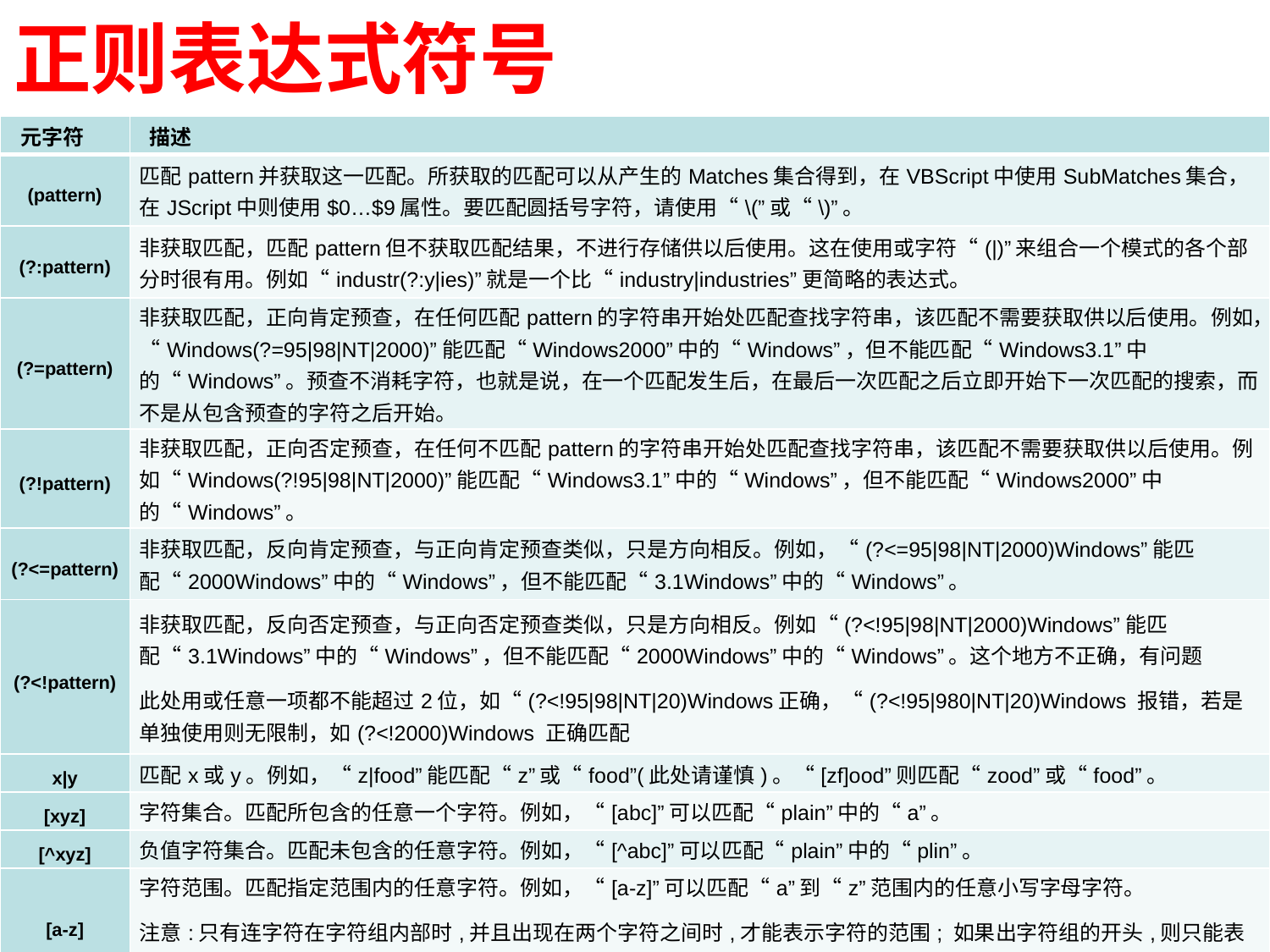

正则表达式符号
| 元字符 | 描述 |
| --- | --- |
| (pattern) | 匹配pattern并获取这一匹配。所获取的匹配可以从产生的Matches集合得到，在VBScript中使用SubMatches集合，在JScript中则使用$0…$9属性。要匹配圆括号字符，请使用“\(”或“\)”。 |
| (?:pattern) | 非获取匹配，匹配pattern但不获取匹配结果，不进行存储供以后使用。这在使用或字符“(|)”来组合一个模式的各个部分时很有用。例如“industr(?:y|ies)”就是一个比“industry|industries”更简略的表达式。 |
| (?=pattern) | 非获取匹配，正向肯定预查，在任何匹配pattern的字符串开始处匹配查找字符串，该匹配不需要获取供以后使用。例如，“Windows(?=95|98|NT|2000)”能匹配“Windows2000”中的“Windows”，但不能匹配“Windows3.1”中的“Windows”。预查不消耗字符，也就是说，在一个匹配发生后，在最后一次匹配之后立即开始下一次匹配的搜索，而不是从包含预查的字符之后开始。 |
| (?!pattern) | 非获取匹配，正向否定预查，在任何不匹配pattern的字符串开始处匹配查找字符串，该匹配不需要获取供以后使用。例如“Windows(?!95|98|NT|2000)”能匹配“Windows3.1”中的“Windows”，但不能匹配“Windows2000”中的“Windows”。 |
| (?<=pattern) | 非获取匹配，反向肯定预查，与正向肯定预查类似，只是方向相反。例如，“(?<=95|98|NT|2000)Windows”能匹配“2000Windows”中的“Windows”，但不能匹配“3.1Windows”中的“Windows”。 |
| (?<!pattern) | 非获取匹配，反向否定预查，与正向否定预查类似，只是方向相反。例如“(?<!95|98|NT|2000)Windows”能匹配“3.1Windows”中的“Windows”，但不能匹配“2000Windows”中的“Windows”。这个地方不正确，有问题 此处用或任意一项都不能超过2位，如“(?<!95|98|NT|20)Windows正确，“(?<!95|980|NT|20)Windows 报错，若是单独使用则无限制，如(?<!2000)Windows 正确匹配 |
| x|y | 匹配x或y。例如，“z|food”能匹配“z”或“food”(此处请谨慎)。“[zf]ood”则匹配“zood”或“food”。 |
| [xyz] | 字符集合。匹配所包含的任意一个字符。例如，“[abc]”可以匹配“plain”中的“a”。 |
| [^xyz] | 负值字符集合。匹配未包含的任意字符。例如，“[^abc]”可以匹配“plain”中的“plin”。 |
| [a-z] | 字符范围。匹配指定范围内的任意字符。例如，“[a-z]”可以匹配“a”到“z”范围内的任意小写字母字符。 注意:只有连字符在字符组内部时,并且出现在两个字符之间时,才能表示字符的范围; 如果出字符组的开头,则只能表示连字符本身. |
| [^a-z] | 负值字符范围。匹配任何不在指定范围内的任意字符。例如，“[^a-z]”可以匹配任何不在“a”到“z”范围内的任意字符。 |